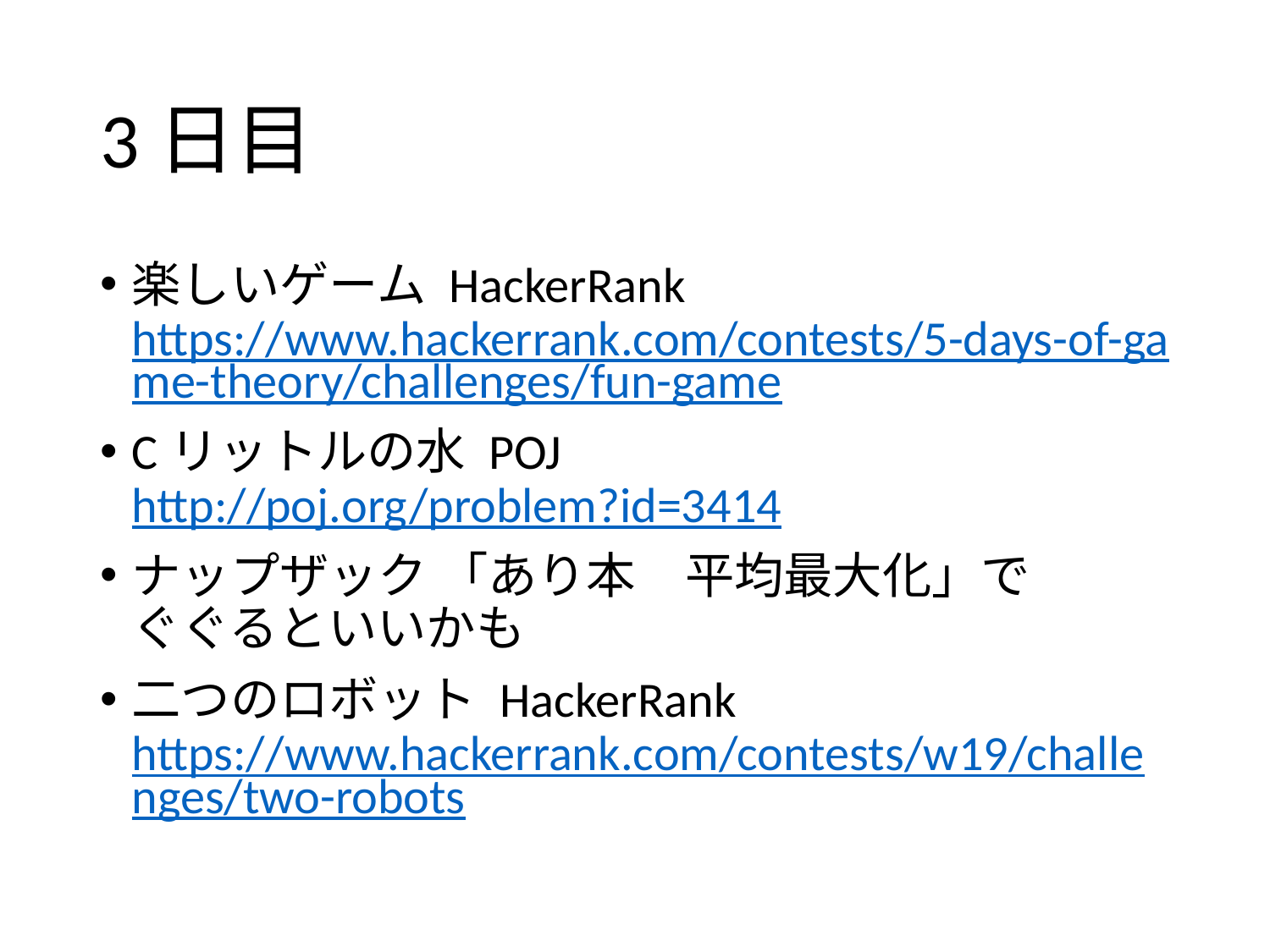

# 3日目
楽しいゲーム HackerRank https://www.hackerrank.com/contests/5-days-of-game-theory/challenges/fun-game
Cリットルの水 POJ http://poj.org/problem?id=3414
ナップザック 「あり本　平均最大化」で　　ぐぐるといいかも
二つのロボット HackerRank https://www.hackerrank.com/contests/w19/challenges/two-robots